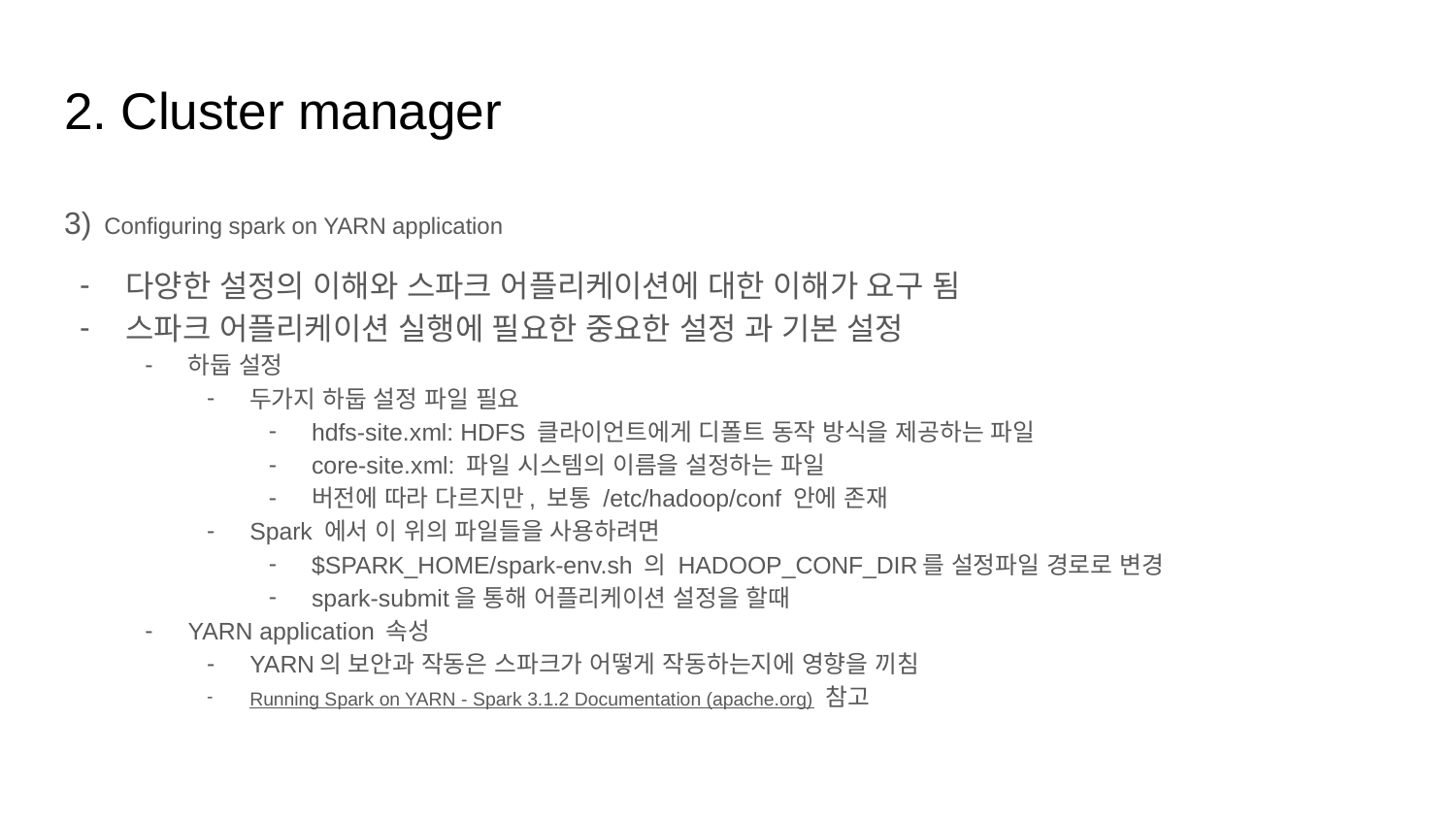

# 2. Cluster manager
3)  Configuring spark on YARN application
다양한 설정의 이해와 스파크 어플리케이션에 대한 이해가 요구 됨
스파크 어플리케이션 실행에 필요한 중요한 설정 과 기본 설정
하둡 설정
두가지 하둡 설정 파일 필요
hdfs-site.xml: HDFS 클라이언트에게 디폴트 동작 방식을 제공하는 파일
core-site.xml: 파일 시스템의 이름을 설정하는 파일
버전에 따라 다르지만, 보통 /etc/hadoop/conf 안에 존재
Spark 에서 이 위의 파일들을 사용하려면
$SPARK_HOME/spark-env.sh 의 HADOOP_CONF_DIR를 설정파일 경로로 변경
spark-submit을 통해 어플리케이션 설정을 할때
YARN application 속성
YARN의 보안과 작동은 스파크가 어떻게 작동하는지에 영향을 끼침
Running Spark on YARN - Spark 3.1.2 Documentation (apache.org) 참고